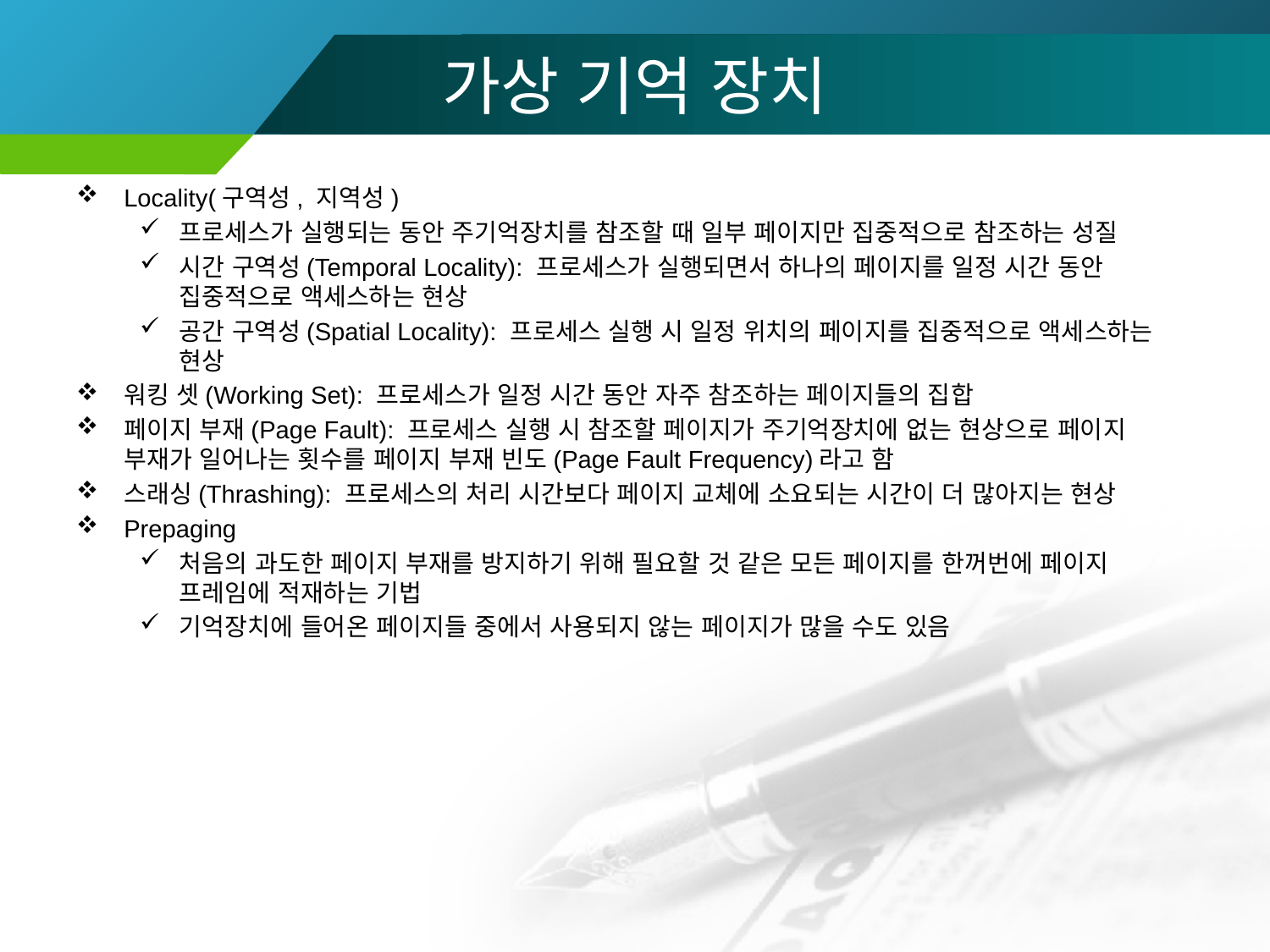

# 가상 기억 장치
Locality(구역성, 지역성)
프로세스가 실행되는 동안 주기억장치를 참조할 때 일부 페이지만 집중적으로 참조하는 성질
시간 구역성(Temporal Locality): 프로세스가 실행되면서 하나의 페이지를 일정 시간 동안 집중적으로 액세스하는 현상
공간 구역성(Spatial Locality): 프로세스 실행 시 일정 위치의 페이지를 집중적으로 액세스하는 현상
워킹 셋(Working Set): 프로세스가 일정 시간 동안 자주 참조하는 페이지들의 집합
페이지 부재(Page Fault): 프로세스 실행 시 참조할 페이지가 주기억장치에 없는 현상으로 페이지 부재가 일어나는 횟수를 페이지 부재 빈도(Page Fault Frequency)라고 함
스래싱(Thrashing): 프로세스의 처리 시간보다 페이지 교체에 소요되는 시간이 더 많아지는 현상
Prepaging
처음의 과도한 페이지 부재를 방지하기 위해 필요할 것 같은 모든 페이지를 한꺼번에 페이지 프레임에 적재하는 기법
기억장치에 들어온 페이지들 중에서 사용되지 않는 페이지가 많을 수도 있음